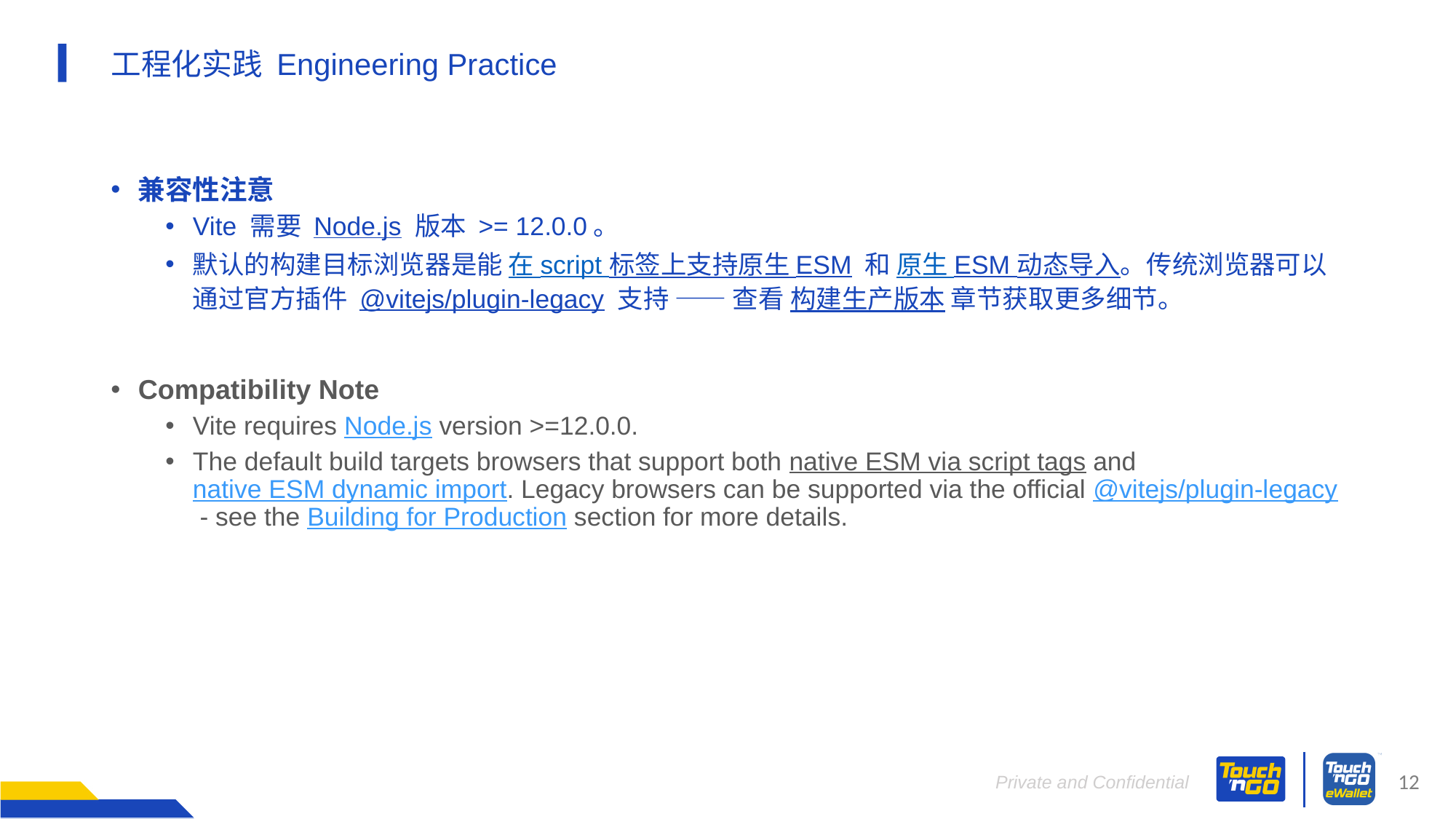

# 工程化实践 Engineering Practice
兼容性注意
Vite 需要 Node.js 版本 >= 12.0.0。
默认的构建目标浏览器是能 在 script 标签上支持原生 ESM 和 原生 ESM 动态导入。传统浏览器可以通过官方插件 @vitejs/plugin-legacy 支持 —— 查看 构建生产版本 章节获取更多细节。

Compatibility Note
Vite requires Node.js version >=12.0.0.
The default build targets browsers that support both native ESM via script tags and native ESM dynamic import. Legacy browsers can be supported via the official @vitejs/plugin-legacy - see the Building for Production section for more details.